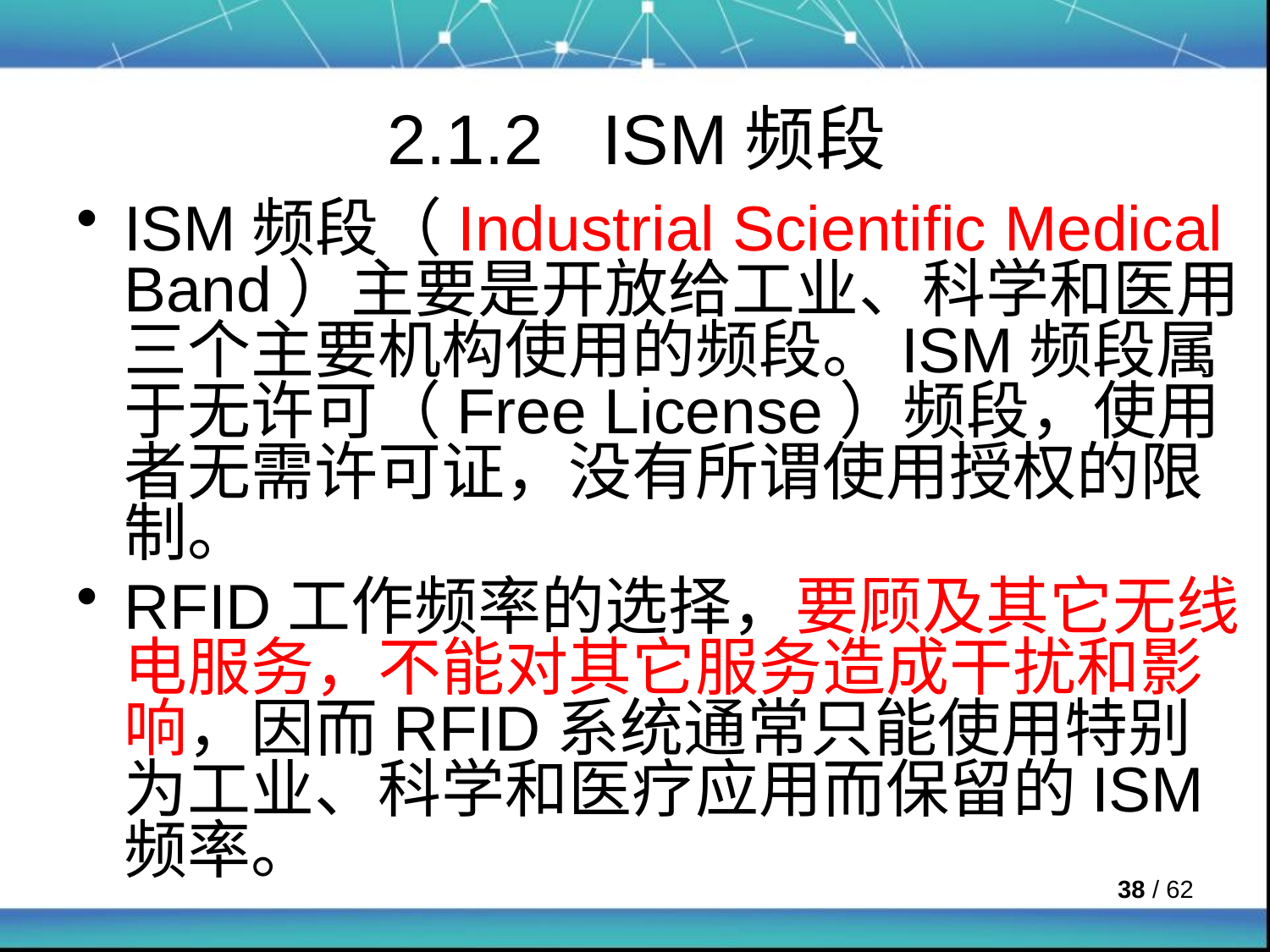

# 2.1.2   ISM频段
ISM频段（Industrial Scientific Medical Band）主要是开放给工业、科学和医用三个主要机构使用的频段。ISM频段属于无许可（Free License）频段，使用者无需许可证，没有所谓使用授权的限制。
RFID工作频率的选择，要顾及其它无线电服务，不能对其它服务造成干扰和影响，因而RFID系统通常只能使用特别为工业、科学和医疗应用而保留的ISM频率。
38 / 62